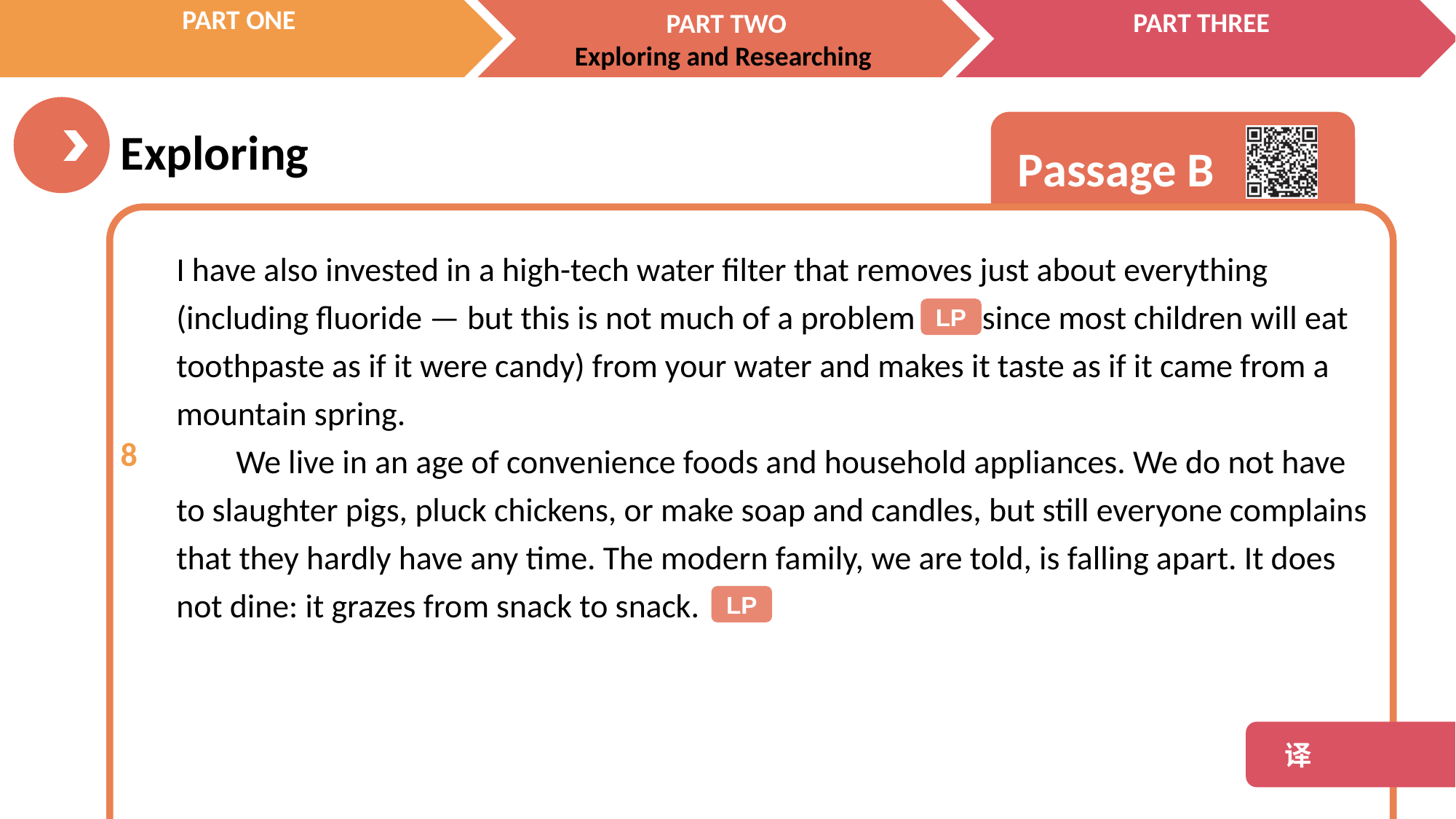

I have also invested in a high-tech water filter that removes just about everything (including fluoride — but this is not much of a problem         since most children will eat toothpaste as if it were candy) from your water and makes it taste as if it came from a mountain spring.
        We live in an age of convenience foods and household appliances. We do not have to slaughter pigs, pluck chickens, or make soap and candles, but still everyone complains that they hardly have any time. The modern family, we are told, is falling apart. It does not dine: it grazes from snack to snack.

8

LP
LP
   译